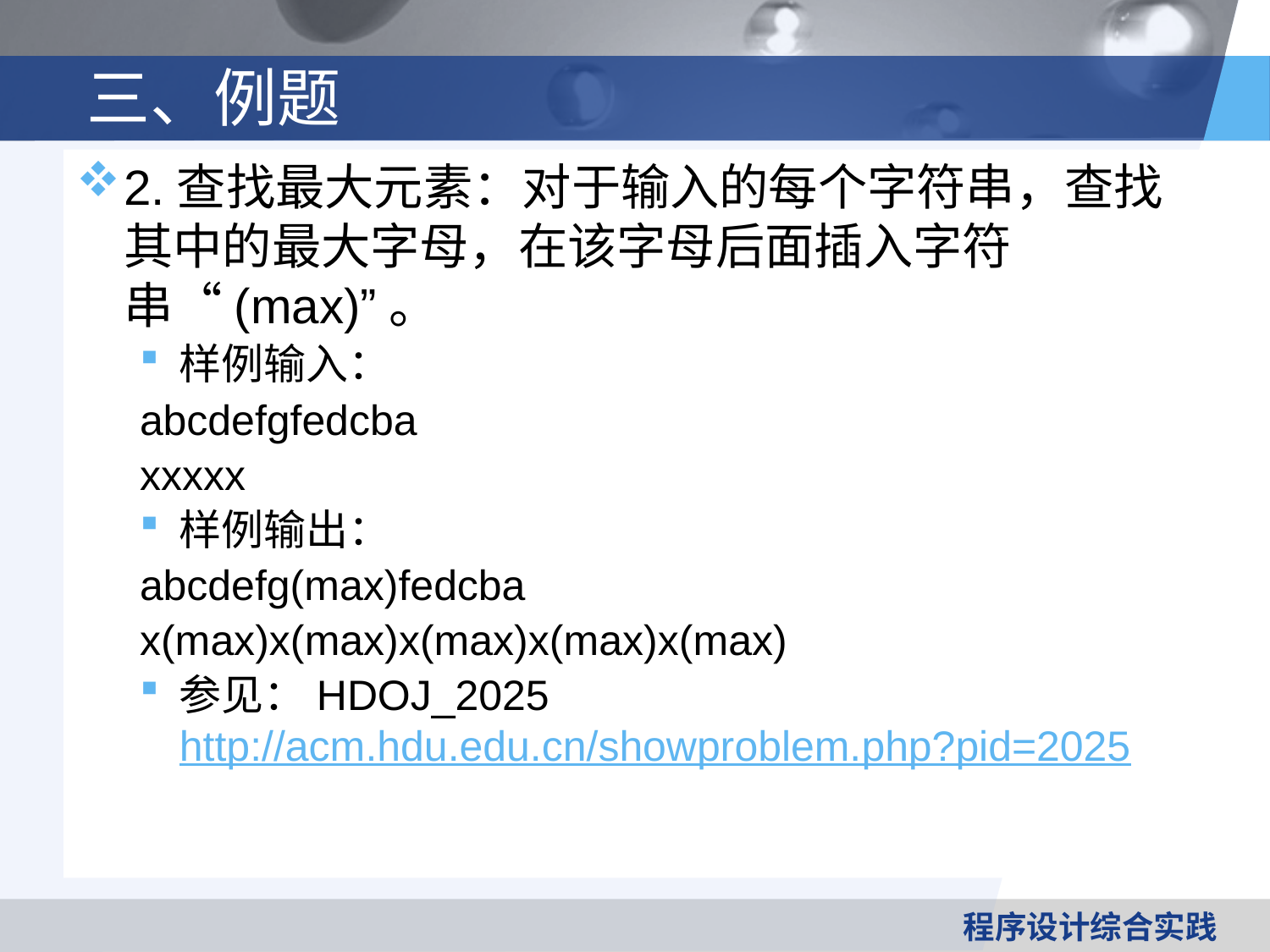

# 三、例题
2.查找最大元素：对于输入的每个字符串，查找其中的最大字母，在该字母后面插入字符串“(max)”。
样例输入：
abcdefgfedcba
xxxxx
样例输出：
abcdefg(max)fedcba
x(max)x(max)x(max)x(max)x(max)
参见：HDOJ_2025 http://acm.hdu.edu.cn/showproblem.php?pid=2025